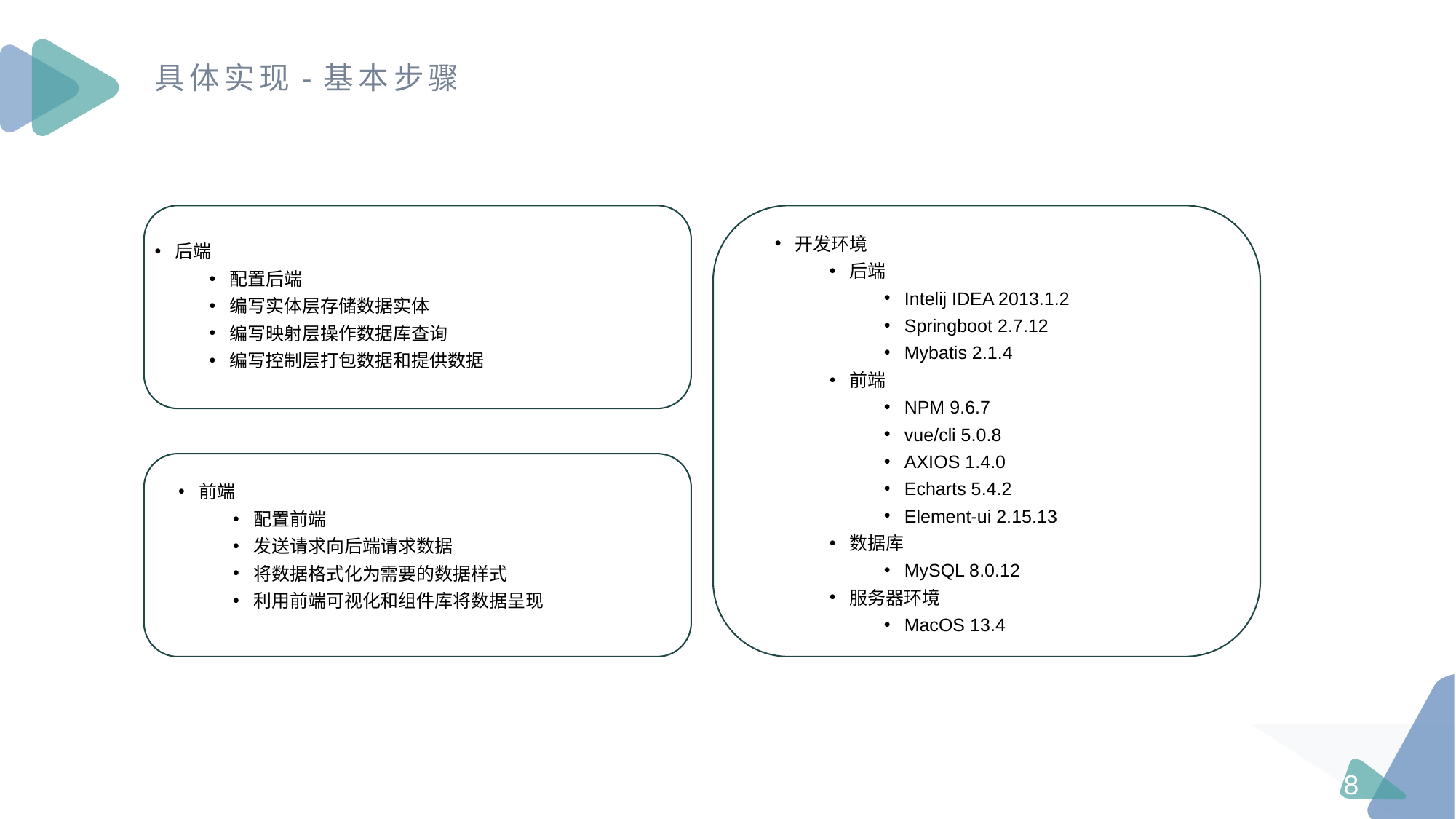

具体实现-基本步骤

开发环境
后端
Intelij IDEA 2013.1.2
Springboot 2.7.12
Mybatis 2.1.4
前端
NPM 9.6.7
vue/cli 5.0.8
AXIOS 1.4.0
Echarts 5.4.2
Element-ui 2.15.13
数据库
MySQL 8.0.12
服务器环境
MacOS 13.4

后端
配置后端
编写实体层存储数据实体
编写映射层操作数据库查询
编写控制层打包数据和提供数据

前端
配置前端
发送请求向后端请求数据
将数据格式化为需要的数据样式
利用前端可视化和组件库将数据呈现

8